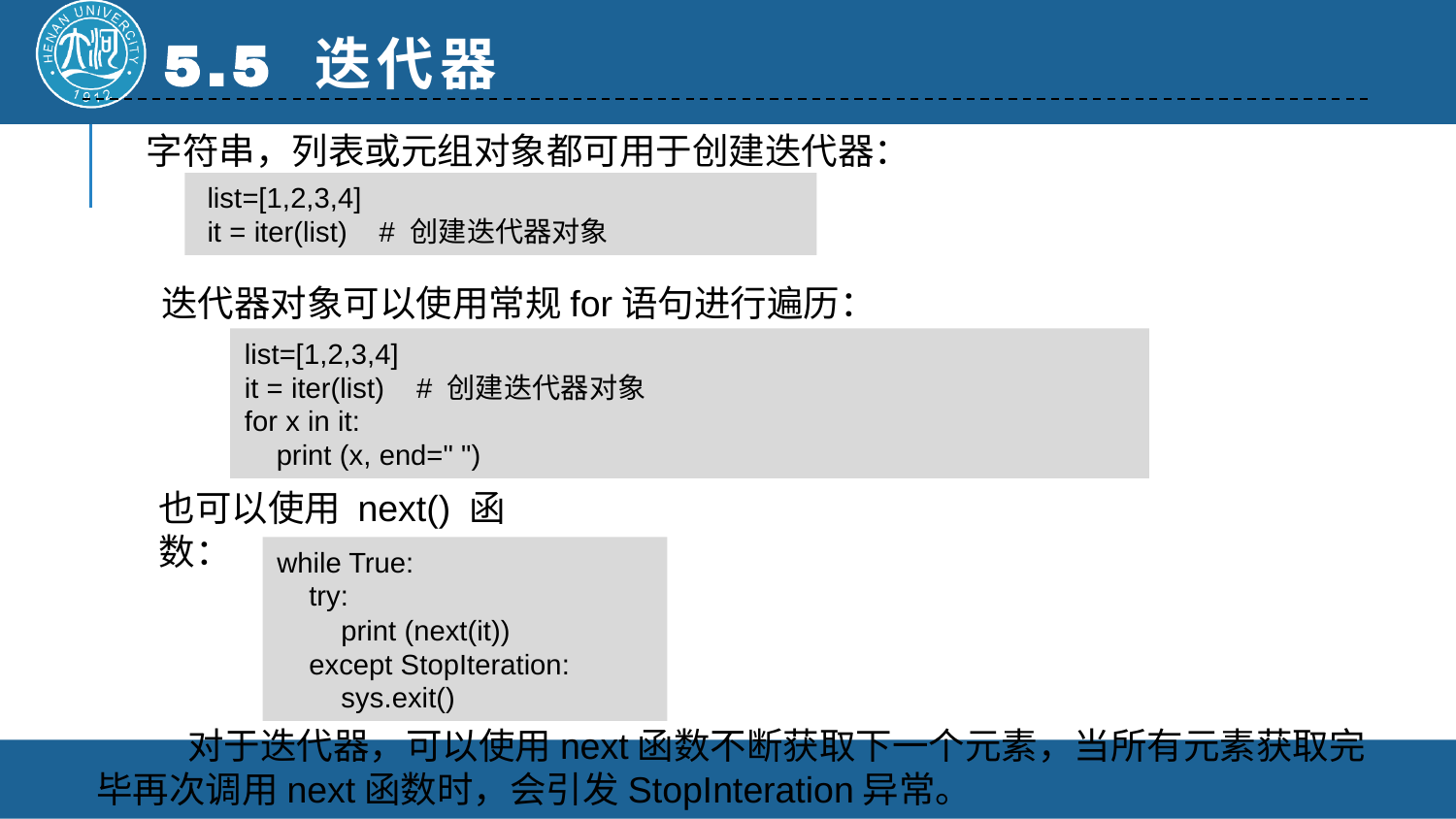

5.5 迭代器
     字符串，列表或元组对象都可用于创建迭代器：
 list=[1,2,3,4]
 it = iter(list)    # 创建迭代器对象
迭代器对象可以使用常规for语句进行遍历：
list=[1,2,3,4]
it = iter(list)    # 创建迭代器对象
for x in it:
    print (x, end=" ")
也可以使用 next() 函数：
while True:
    try:
        print (next(it))
    except StopIteration:
        sys.exit()
          对于迭代器，可以使用next函数不断获取下一个元素，当所有元素获取完毕再次调用next函数时，会引发StopInteration异常。